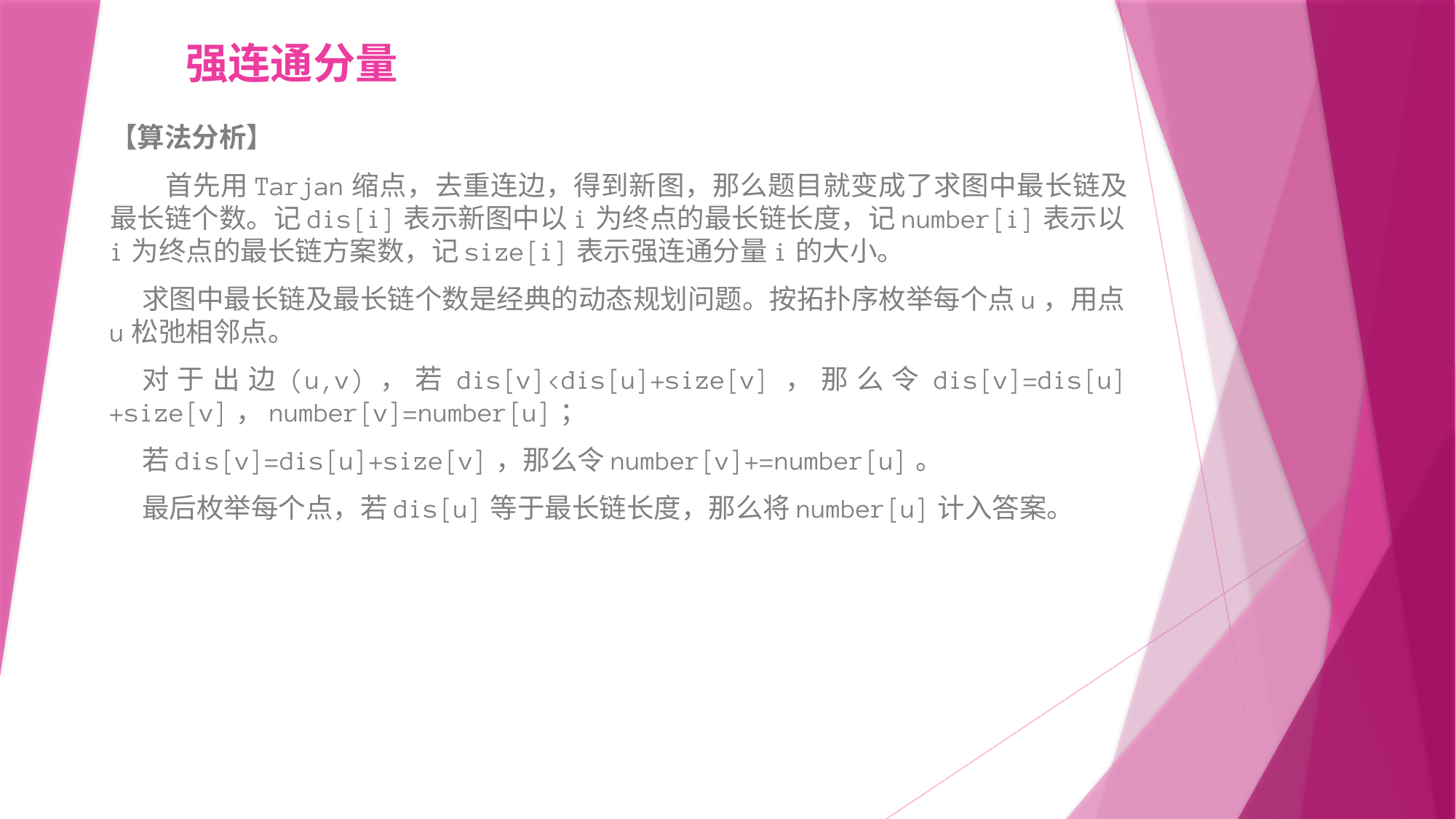

# 强连通分量
【算法分析】
　　首先用Tarjan缩点，去重连边，得到新图，那么题目就变成了求图中最长链及最长链个数。记dis[i]表示新图中以i为终点的最长链长度，记number[i]表示以i为终点的最长链方案数，记size[i]表示强连通分量i的大小。
求图中最长链及最长链个数是经典的动态规划问题。按拓扑序枚举每个点u，用点u松弛相邻点。
对于出边(u,v)，若dis[v]<dis[u]+size[v]，那么令dis[v]=dis[u]+size[v]，number[v]=number[u]；
若dis[v]=dis[u]+size[v]，那么令number[v]+=number[u]。
最后枚举每个点，若dis[u]等于最长链长度，那么将number[u]计入答案。